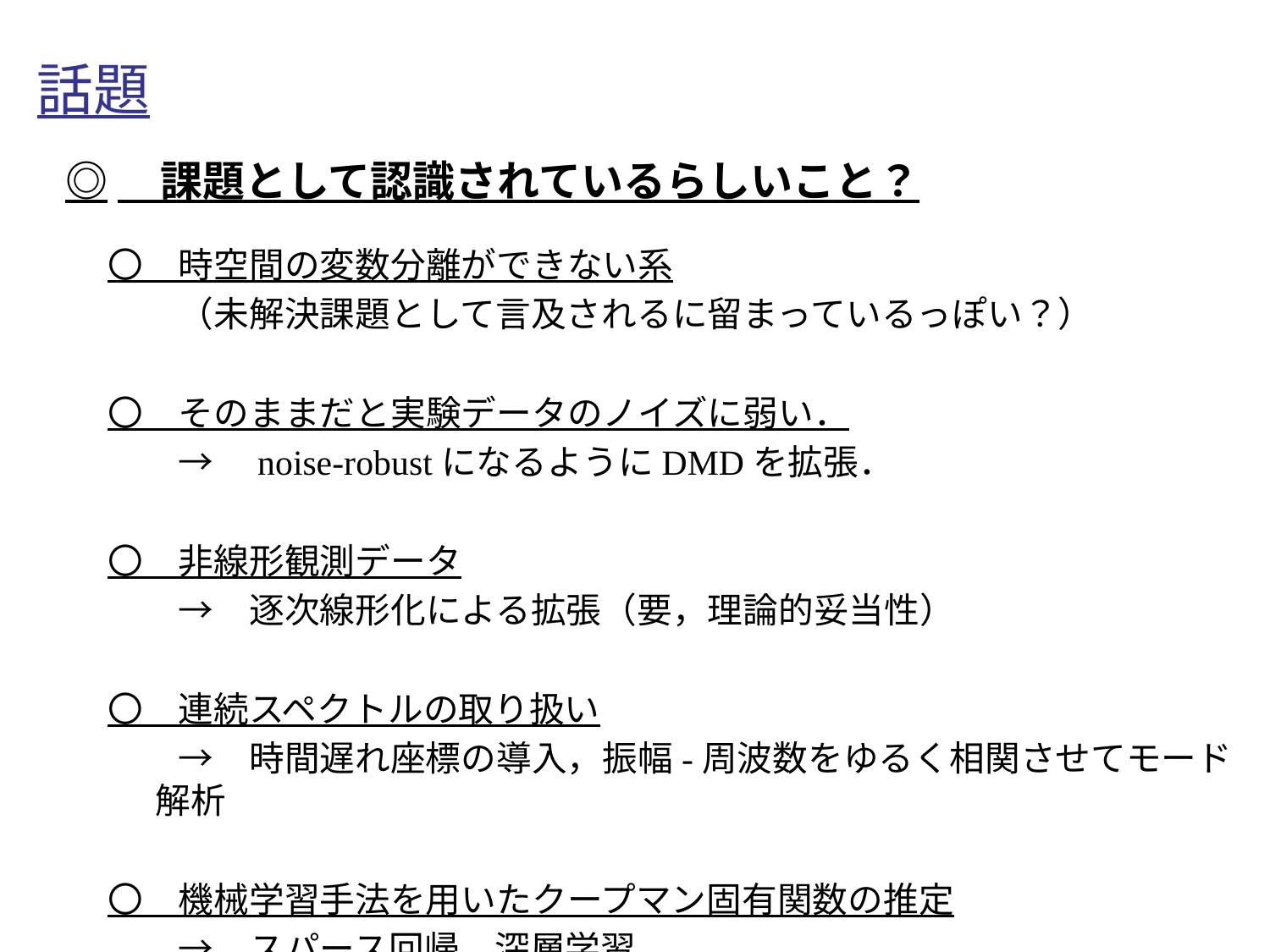

話題
◎　課題として認識されているらしいこと？
〇　時空間の変数分離ができない系
　　（未解決課題として言及されるに留まっているっぽい？）

〇　そのままだと実験データのノイズに弱い．
　　→　noise-robustになるようにDMDを拡張．

〇　非線形観測データ
　　→　逐次線形化による拡張（要，理論的妥当性）

〇　連続スペクトルの取り扱い
　　→　時間遅れ座標の導入，振幅-周波数をゆるく相関させてモード解析

〇　機械学習手法を用いたクープマン固有関数の推定
　　→　スパース回帰，深層学習．